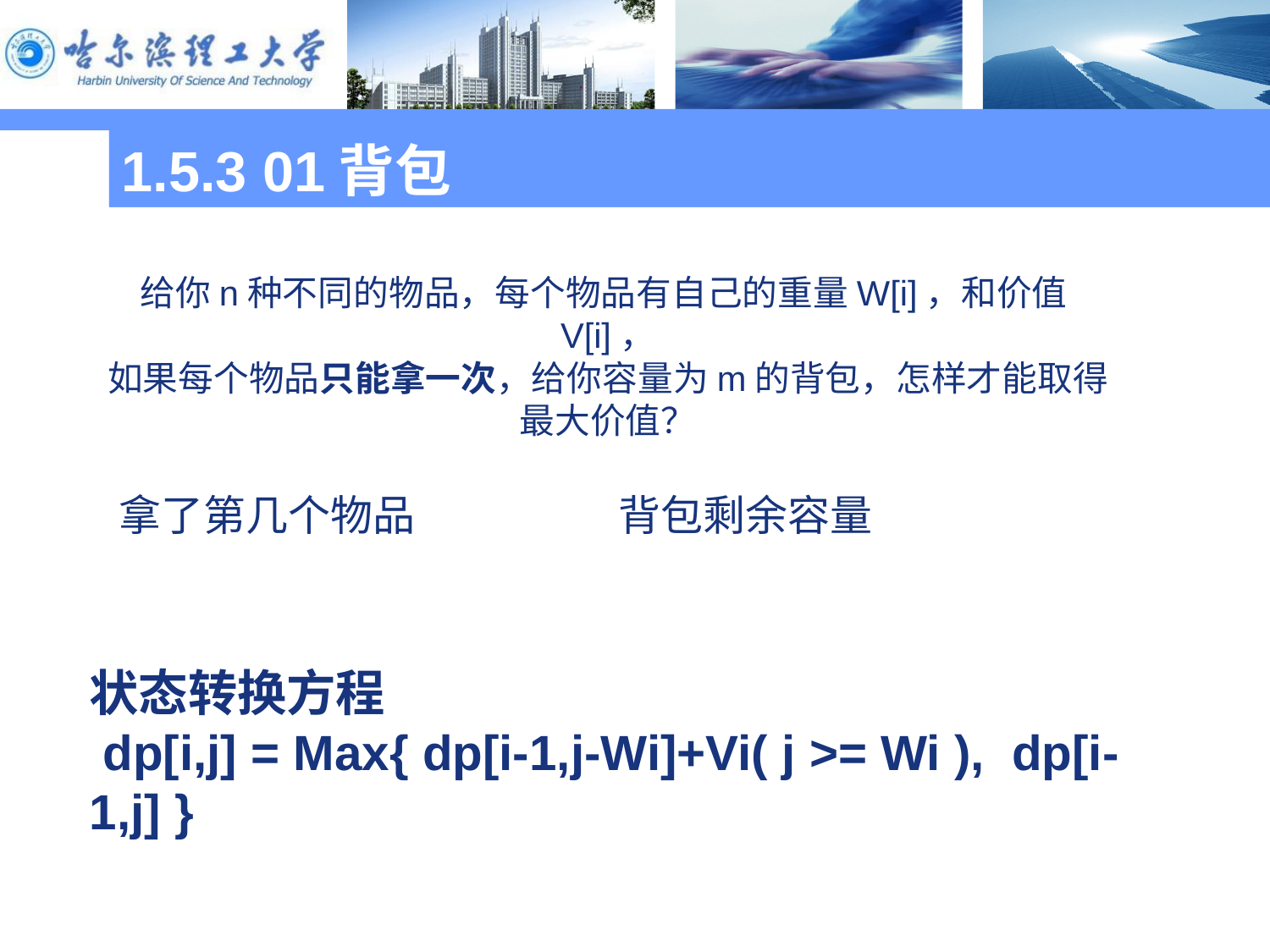

1.5.3 01背包
给你n种不同的物品，每个物品有自己的重量W[i]，和价值V[i]，
如果每个物品只能拿一次，给你容量为m的背包，怎样才能取得最大价值？
拿了第几个物品
背包剩余容量
状态转换方程
 dp[i,j] = Max{ dp[i-1,j-Wi]+Vi( j >= Wi ),  dp[i-1,j] }